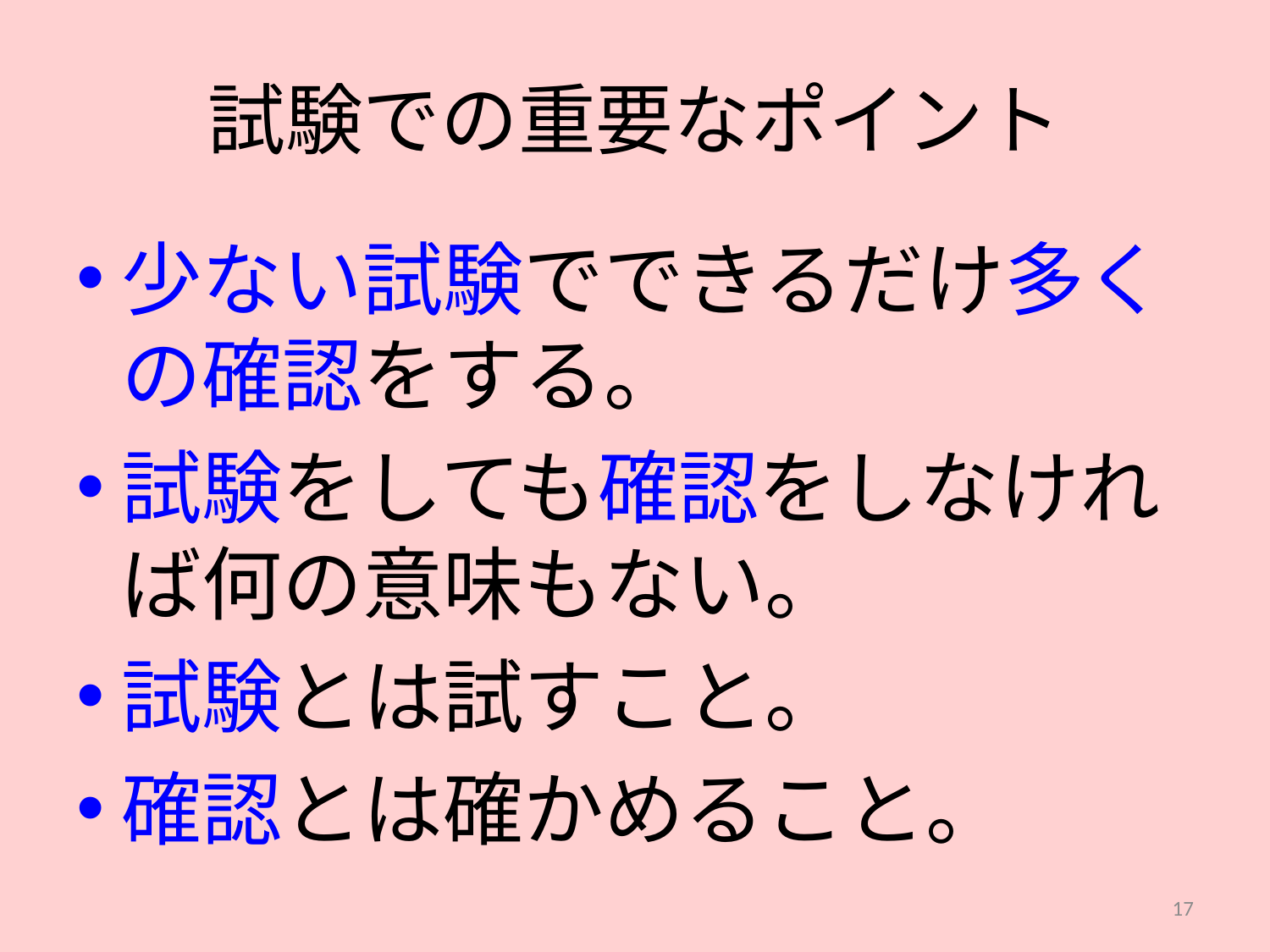

# 試験での重要なポイント
少ない試験でできるだけ多くの確認をする。
試験をしても確認をしなければ何の意味もない。
試験とは試すこと。
確認とは確かめること。
17